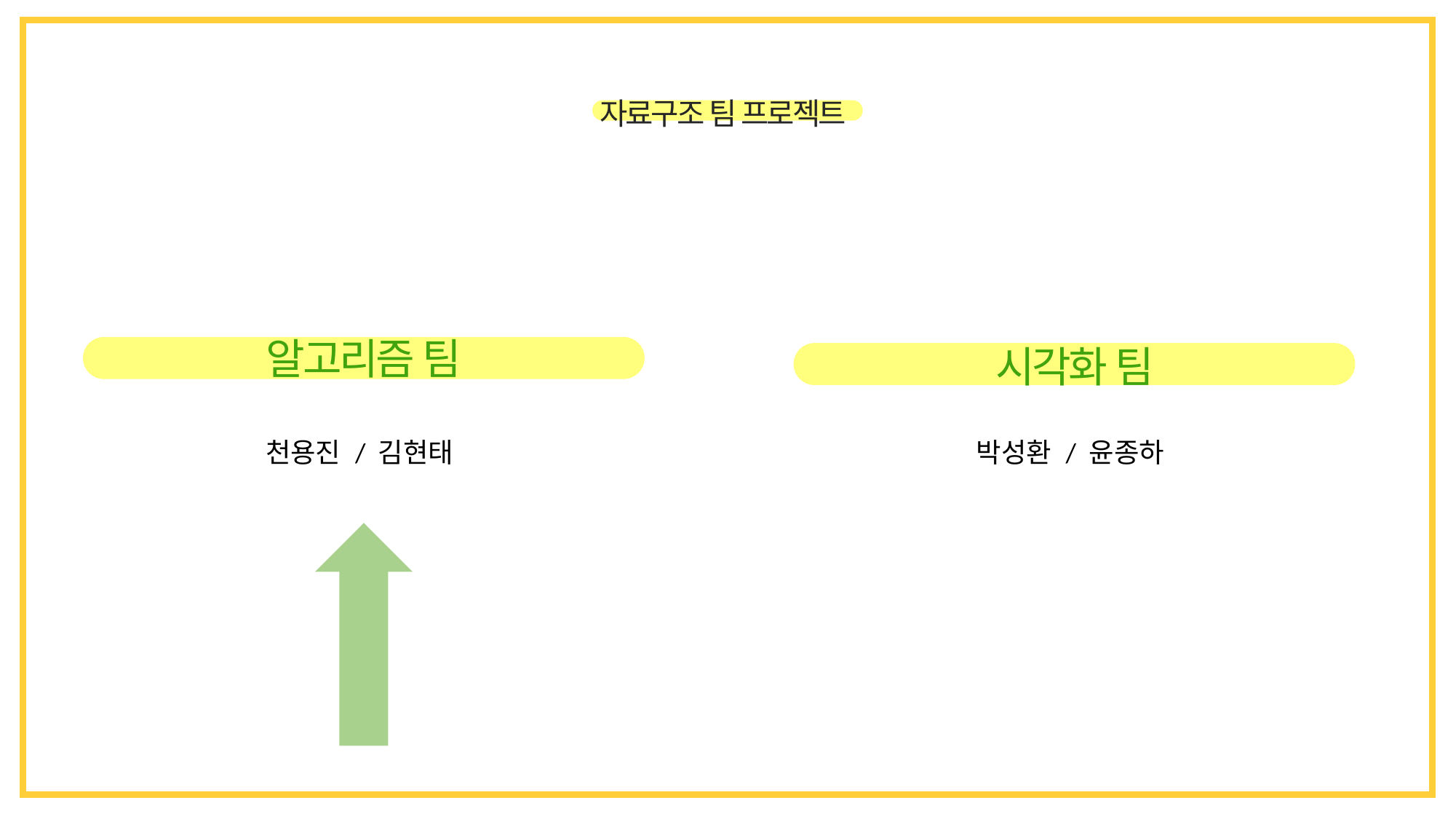

자료구조 팀 프로젝트

알고리즘 팀
시각화 팀

박성환 / 윤종하
천용진 / 김현태